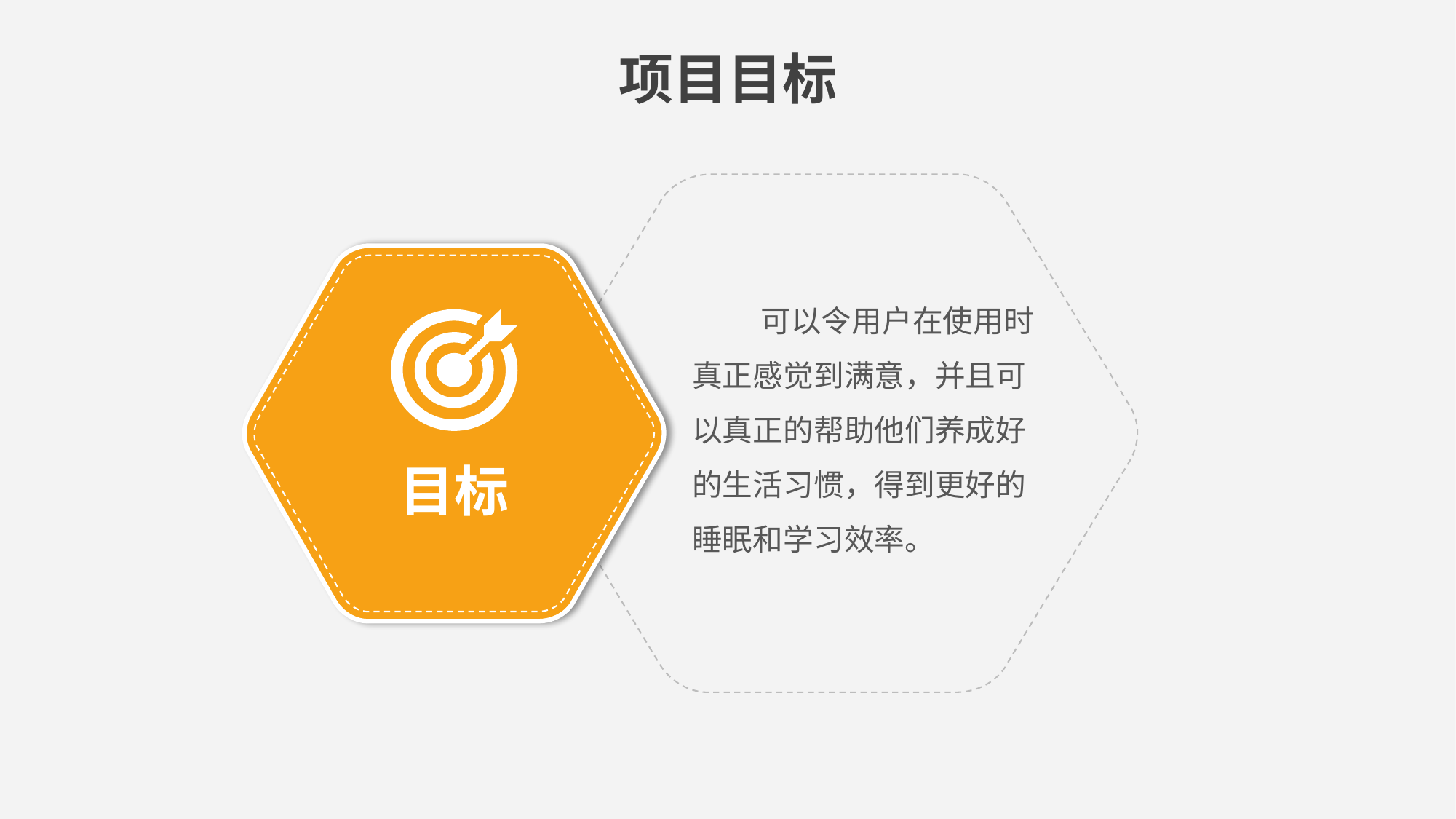

项目目标

 可以令用户在使用时真正感觉到满意，并且可以真正的帮助他们养成好的生活习惯，得到更好的睡眠和学习效率。

目标